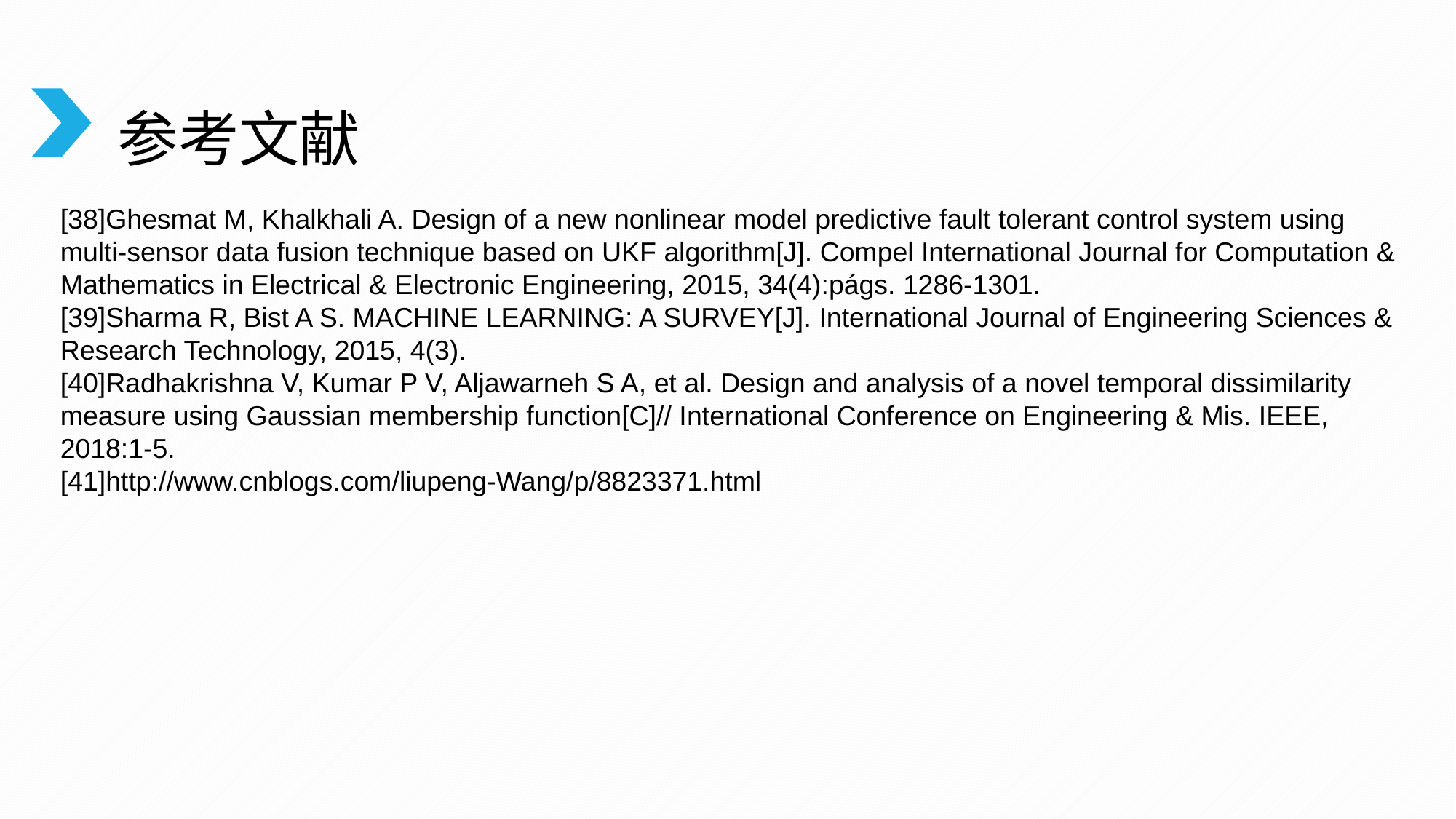

参考文献
[38]Ghesmat M, Khalkhali A. Design of a new nonlinear model predictive fault tolerant control system using multi-sensor data fusion technique based on UKF algorithm[J]. Compel International Journal for Computation & Mathematics in Electrical & Electronic Engineering, 2015, 34(4):págs. 1286-1301.
[39]Sharma R, Bist A S. MACHINE LEARNING: A SURVEY[J]. International Journal of Engineering Sciences & Research Technology, 2015, 4(3).
[40]Radhakrishna V, Kumar P V, Aljawarneh S A, et al. Design and analysis of a novel temporal dissimilarity measure using Gaussian membership function[C]// International Conference on Engineering & Mis. IEEE, 2018:1-5.
[41]http://www.cnblogs.com/liupeng-Wang/p/8823371.html